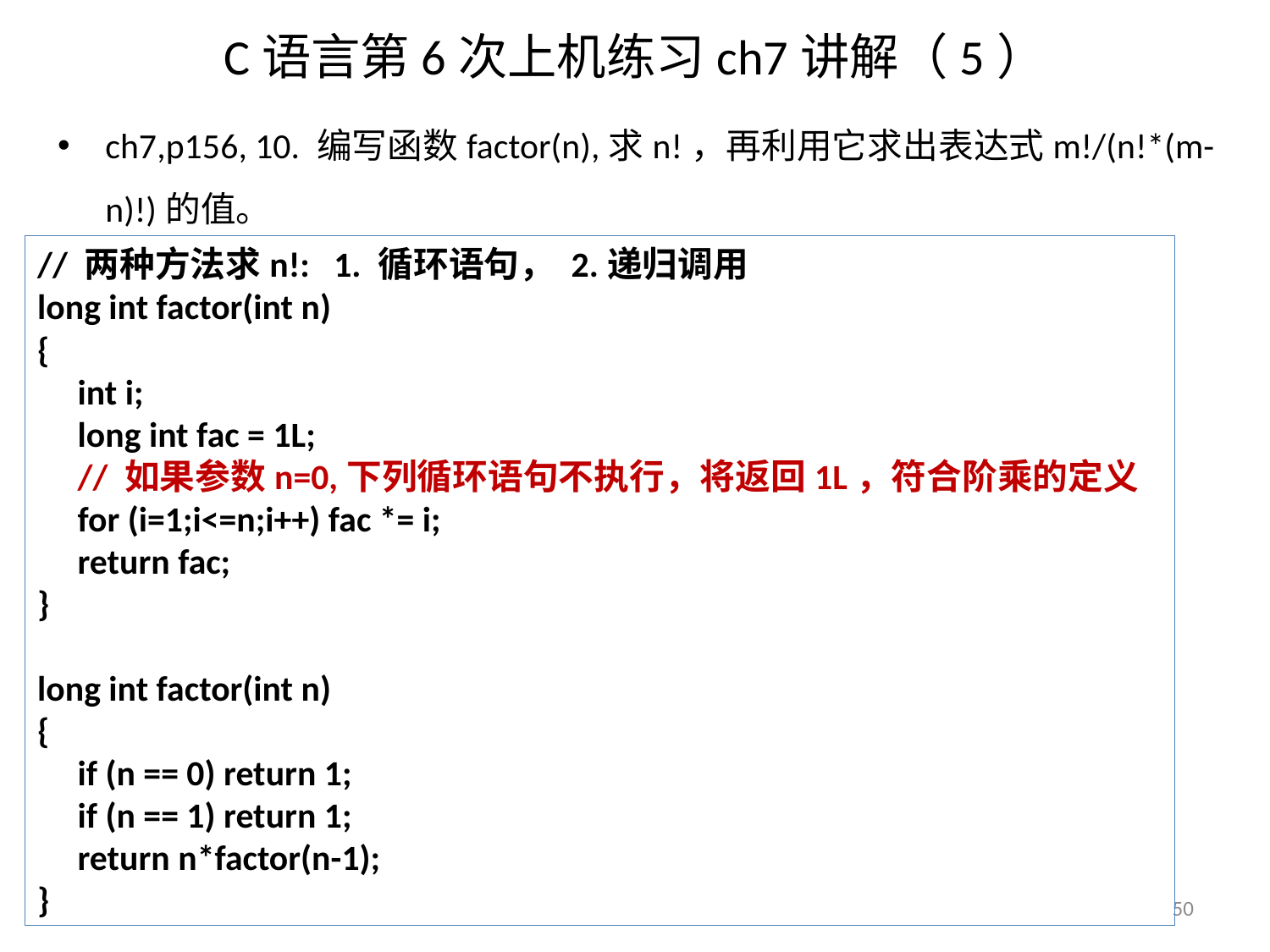

# C语言第6次上机练习ch7讲解（5）
ch7,p156, 10. 编写函数factor(n),求n!，再利用它求出表达式m!/(n!*(m-n)!)的值。

// 两种方法求n!:   1. 循环语句， 2.递归调用
long int factor(int n)
{
     int i;
     long int fac = 1L;
     // 如果参数n=0,下列循环语句不执行，将返回1L，符合阶乘的定义
     for (i=1;i<=n;i++) fac *= i;
     return fac;
}

long int factor(int n)
{
     if (n == 0) return 1;
     if (n == 1) return 1;
     return n*factor(n-1);
}
50